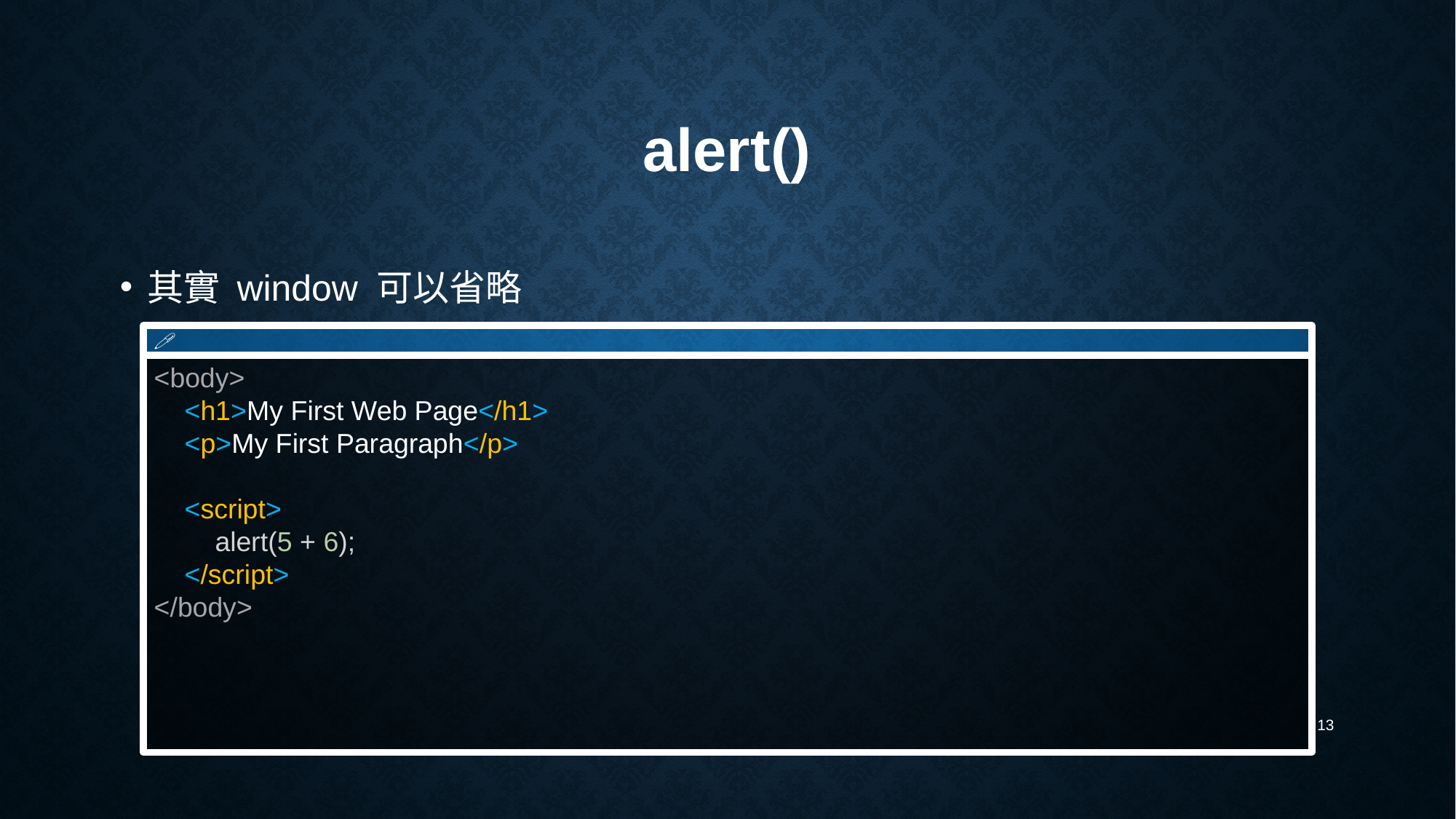

# alert()
其實 window 可以省略
🖊
<body>
    <h1>My First Web Page</h1>
    <p>My First Paragraph</p>

    <script>
        alert(5 + 6);
    </script>
</body>
13